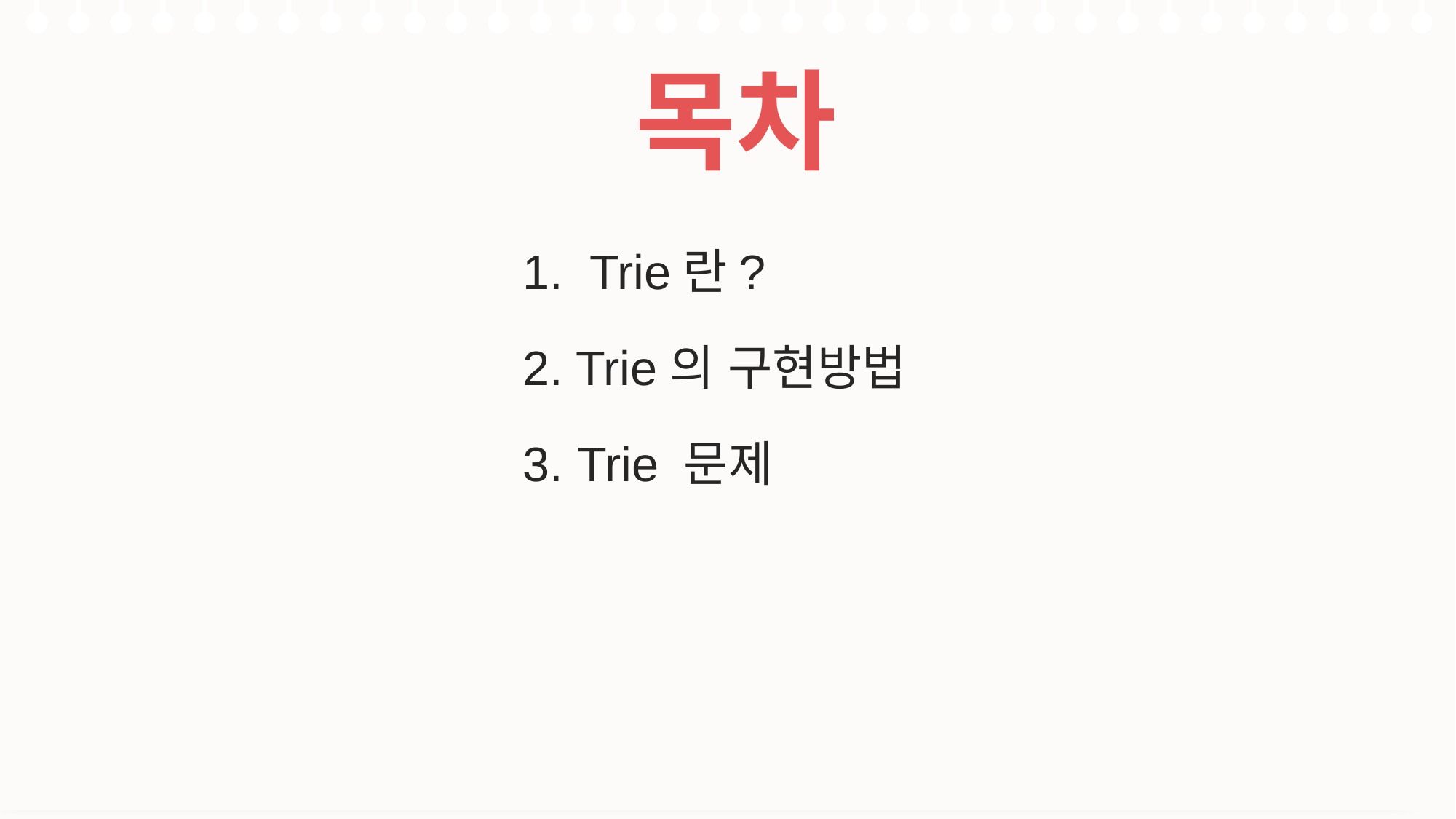

목차
1.  Trie란?
2. Trie의 구현방법
3. Trie 문제